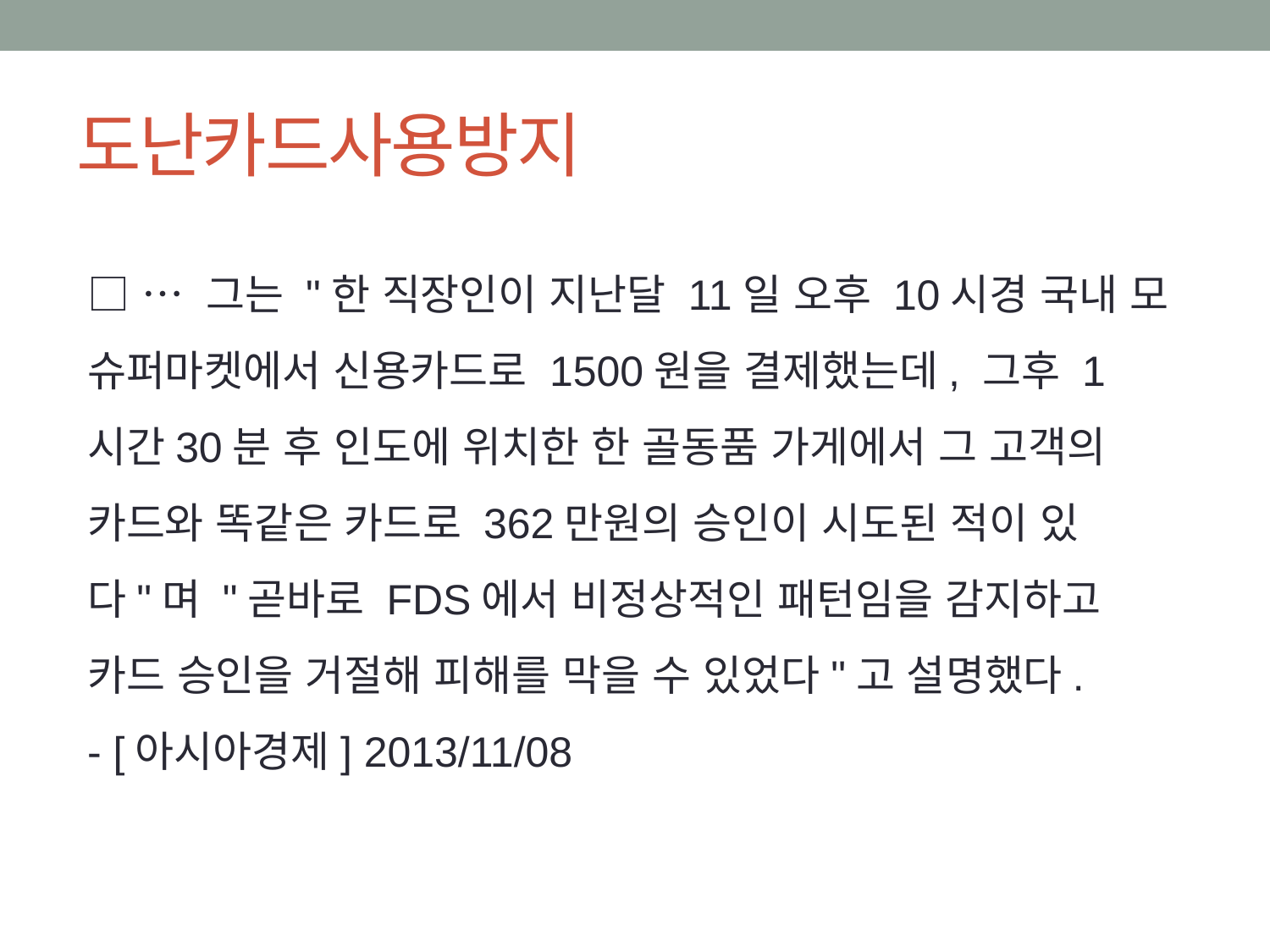

# 도난카드사용방지
□ … 그는 "한 직장인이 지난달 11일 오후 10시경 국내 모 슈퍼마켓에서 신용카드로 1500원을 결제했는데, 그후 1시간30분 후 인도에 위치한 한 골동품 가게에서 그 고객의 카드와 똑같은 카드로 362만원의 승인이 시도된 적이 있다"며 "곧바로 FDS에서 비정상적인 패턴임을 감지하고 카드 승인을 거절해 피해를 막을 수 있었다"고 설명했다.
- [아시아경제] 2013/11/08